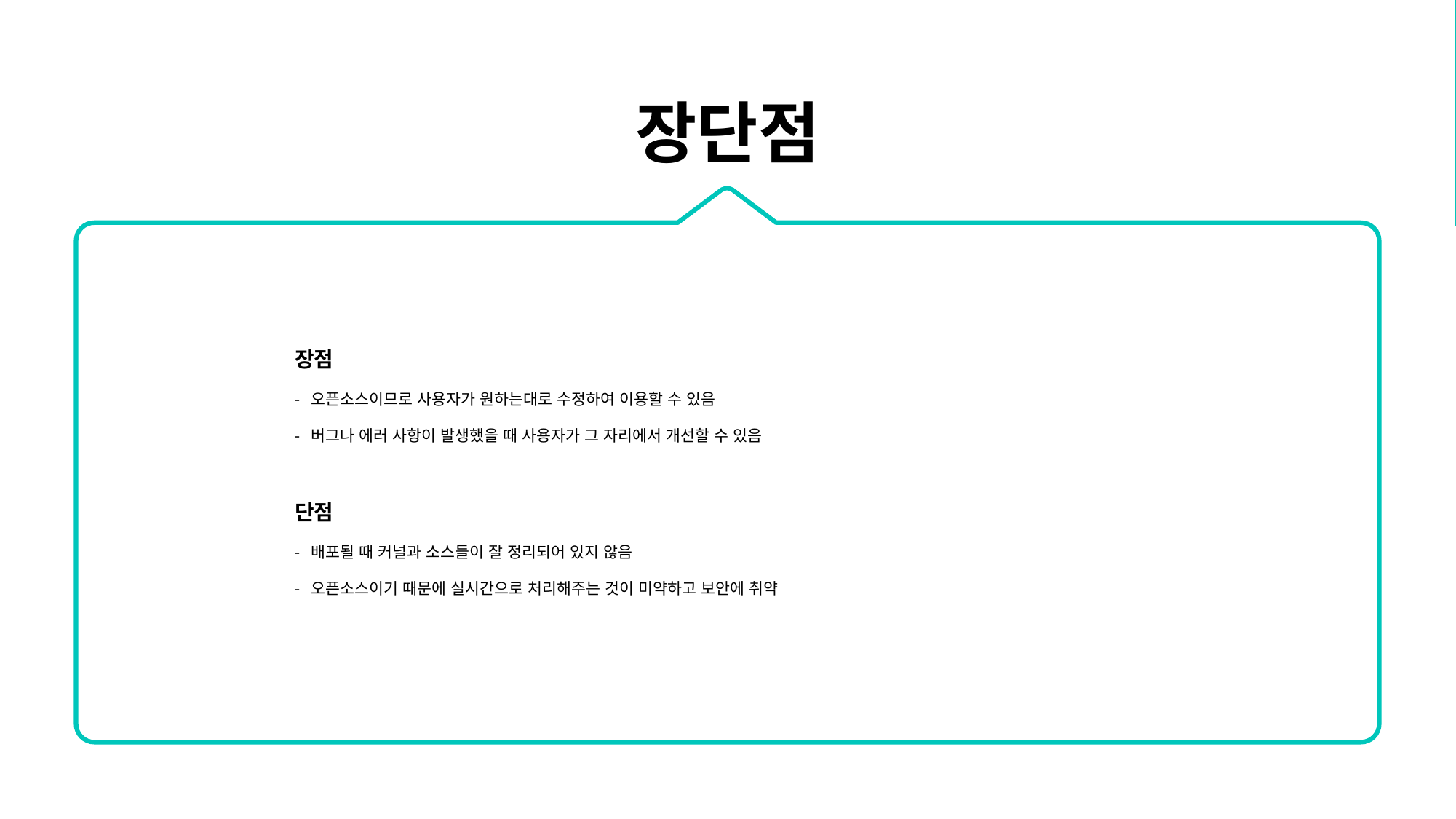

장단점

장점
- 오픈소스이므로 사용자가 원하는대로 수정하여 이용할 수 있음
- 버그나 에러 사항이 발생했을 때 사용자가 그 자리에서 개선할 수 있음

단점
- 배포될 때 커널과 소스들이 잘 정리되어 있지 않음
- 오픈소스이기 때문에 실시간으로 처리해주는 것이 미약하고 보안에 취약